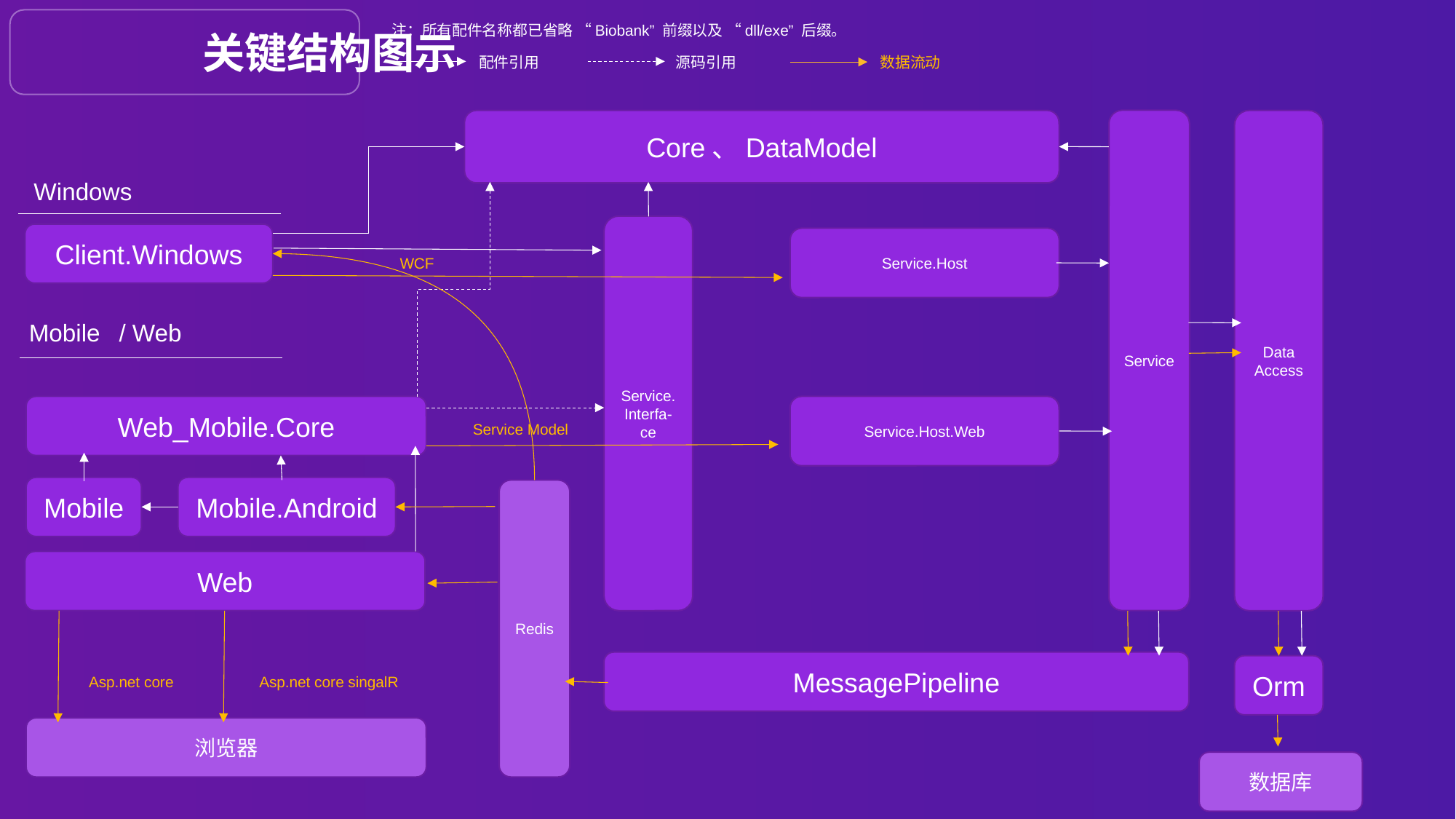

注：所有配件名称都已省略 “Biobank” 前缀以及 “dll/exe” 后缀。
     关键结构图示
配件引用
源码引用
数据流动
Service
Core、DataModel
Data
Access
Windows
Service.
Interfa-ce
Client.Windows

Service.Host

WCF
Mobile
/ Web
Web_Mobile.Core

Service.Host.Web

Service Model
Mobile
Mobile.Android
Redis
Web
MessagePipeline
Orm
Asp.net core
Asp.net core singalR
浏览器
数据库